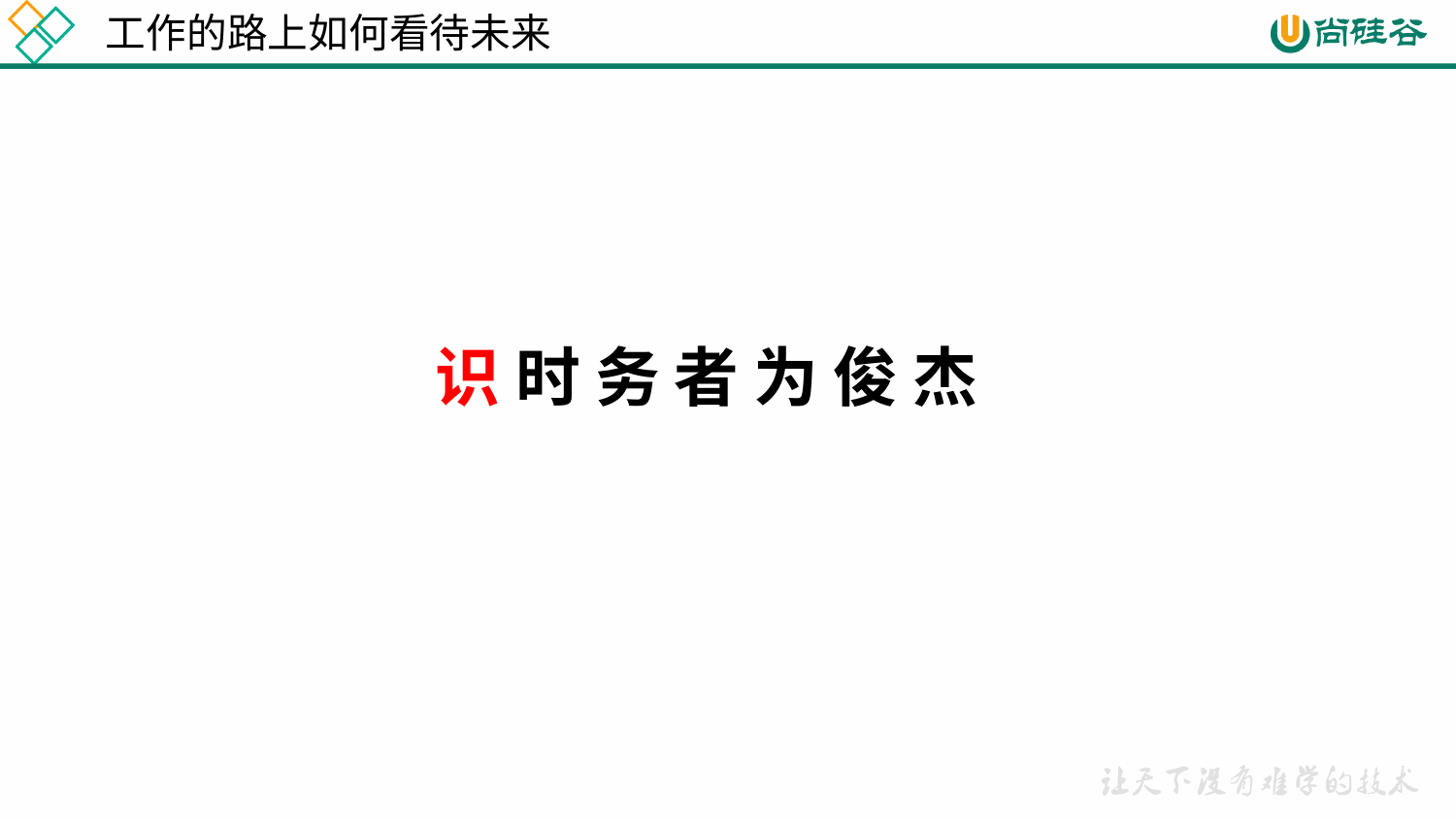

工作的路上如何看待未来
识 时 务 者 为 俊 杰